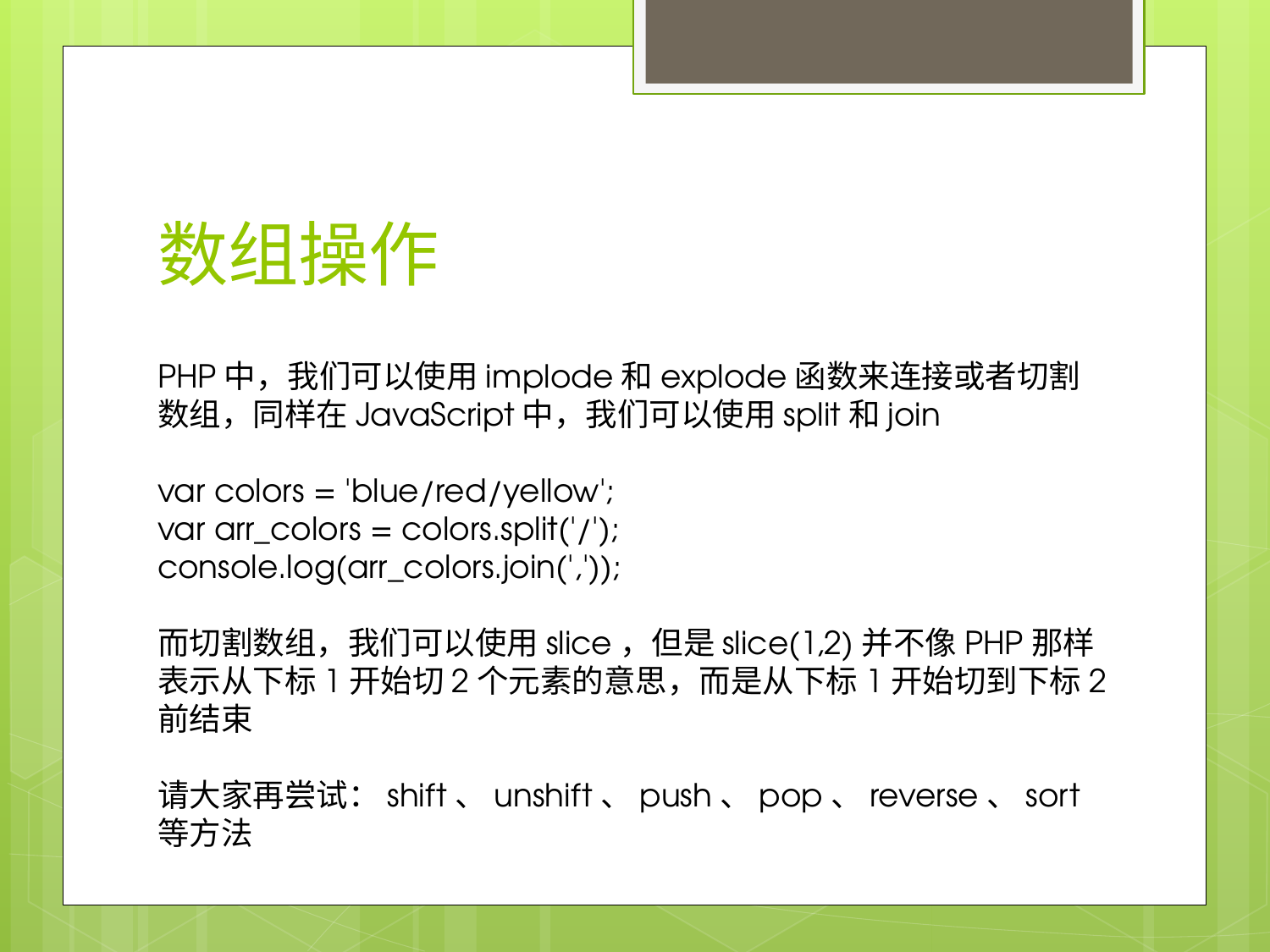

# 数组操作
PHP中，我们可以使用implode和explode函数来连接或者切割数组，同样在JavaScript中，我们可以使用split和join

var colors = 'blue/red/yellow';
var arr_colors = colors.split('/');
console.log(arr_colors.join(','));

而切割数组，我们可以使用slice，但是slice(1,2)并不像PHP那样表示从下标1开始切2个元素的意思，而是从下标1开始切到下标2前结束

请大家再尝试：shift、unshift、push、pop、reverse、sort等方法